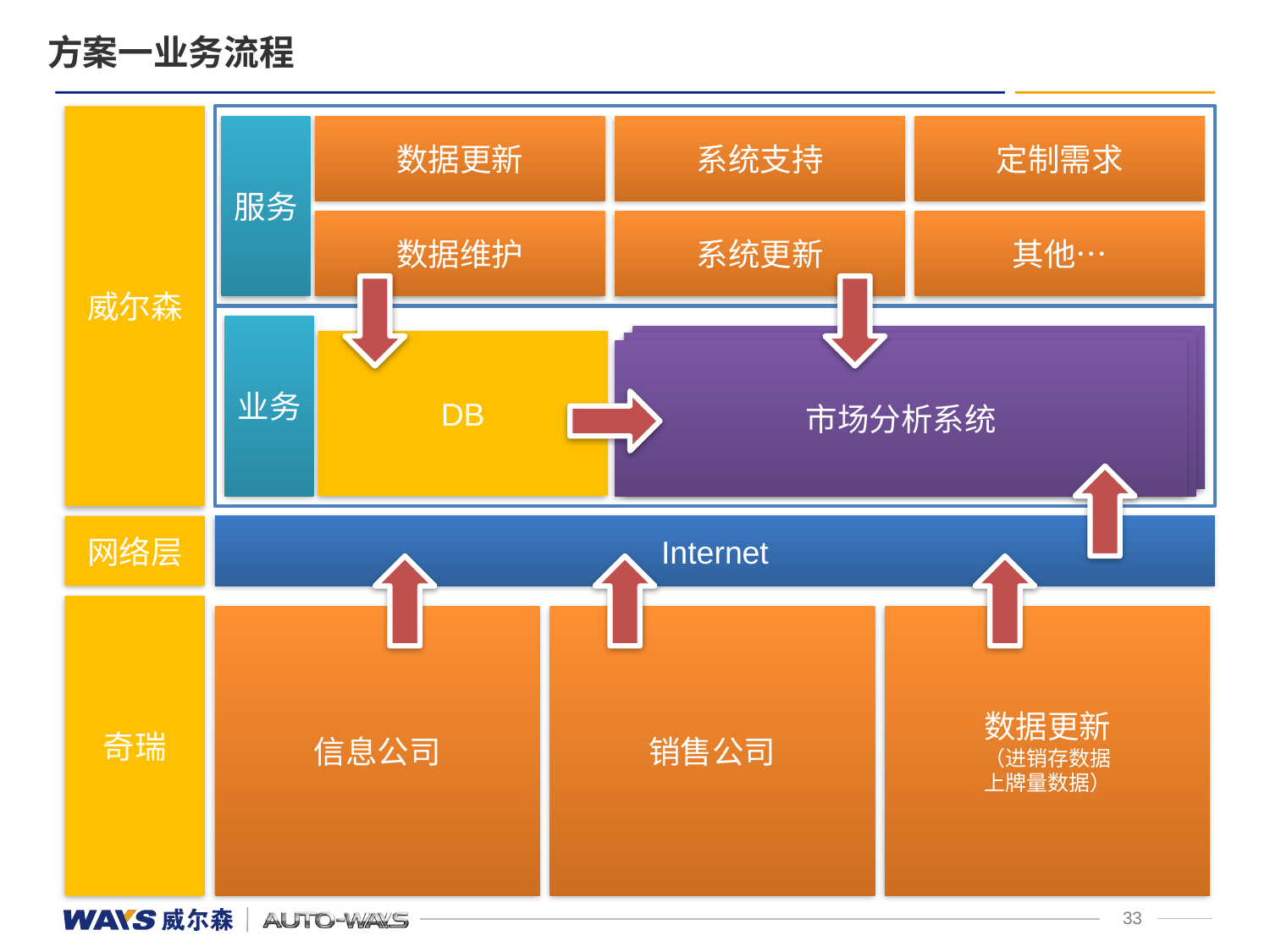

方案一业务流程
威尔森

服务
数据更新
系统支持
定制需求
数据维护
系统更新
其他…

业务
市场分析系统
市场分析系统
市场分析系统
DB

网络层
Internet

奇瑞
信息公司
销售公司
数据更新
（进销存数据
上牌量数据）